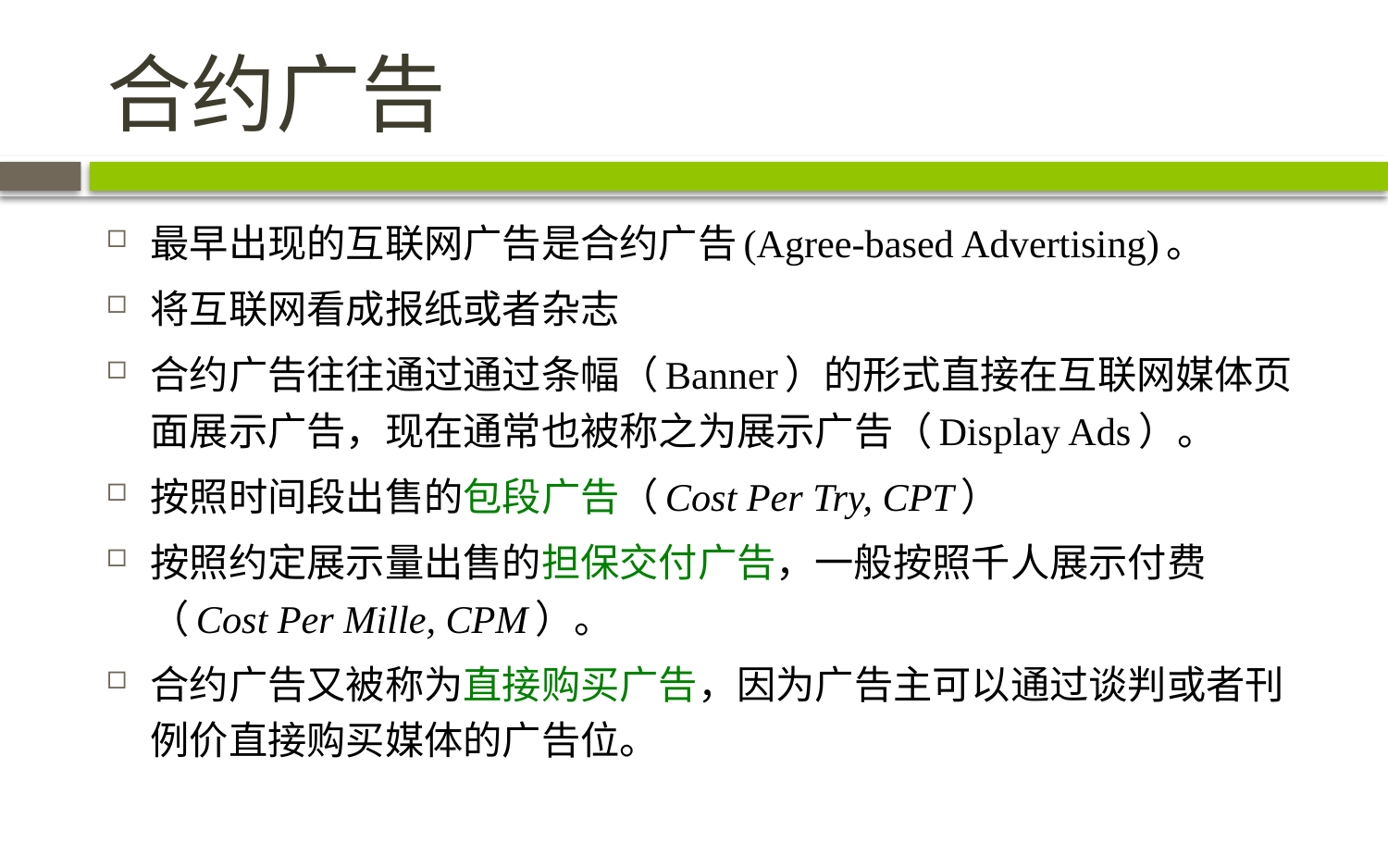

# 合约广告
最早出现的互联网广告是合约广告(Agree-based Advertising)。
将互联网看成报纸或者杂志
合约广告往往通过通过条幅（Banner）的形式直接在互联网媒体页面展示广告，现在通常也被称之为展示广告（Display Ads）。
按照时间段出售的包段广告（Cost Per Try, CPT）
按照约定展示量出售的担保交付广告，一般按照千人展示付费（Cost Per Mille, CPM）。
合约广告又被称为直接购买广告，因为广告主可以通过谈判或者刊例价直接购买媒体的广告位。